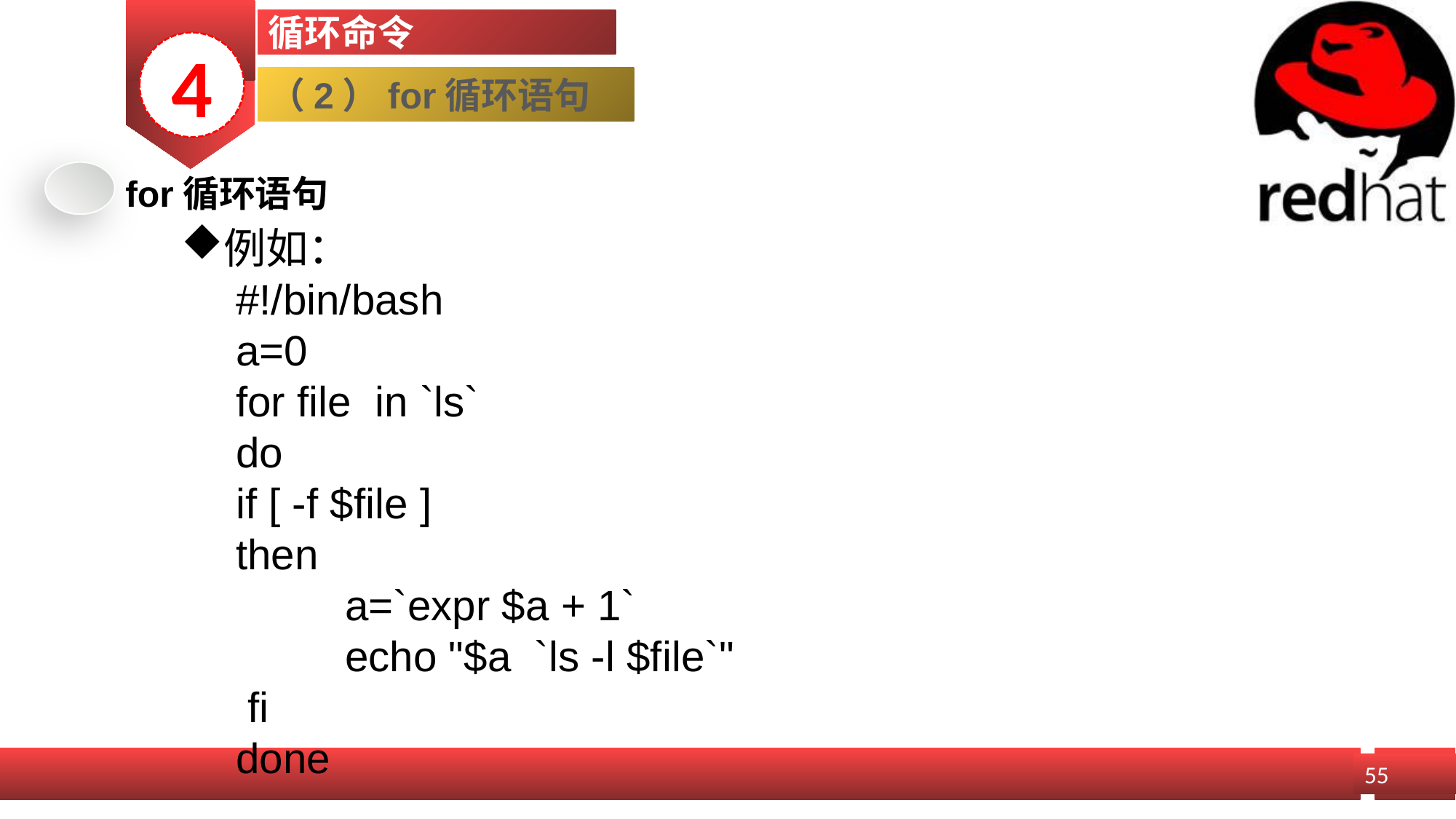

循环命令
4
（2）for循环语句

for循环语句
例如：
　　	#!/bin/bash
	a=0
	for file  in `ls`
	do
  	if [ -f $file ]
  	then
		a=`expr $a + 1`
		echo "$a  `ls -l $file`"
  	 fi
	done